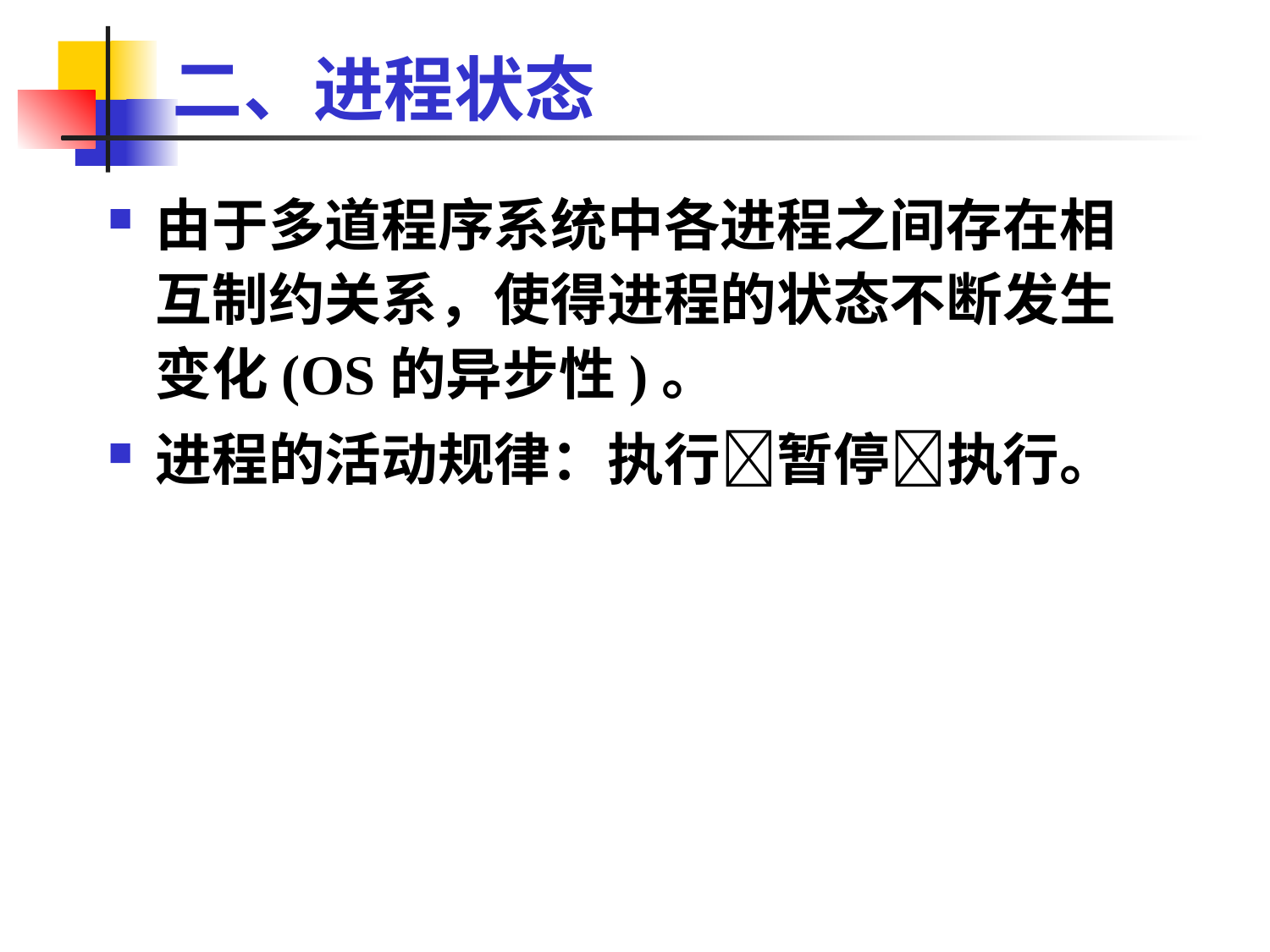

# 二、进程状态
由于多道程序系统中各进程之间存在相互制约关系，使得进程的状态不断发生变化(OS的异步性)。
进程的活动规律：执行→暂停→执行。